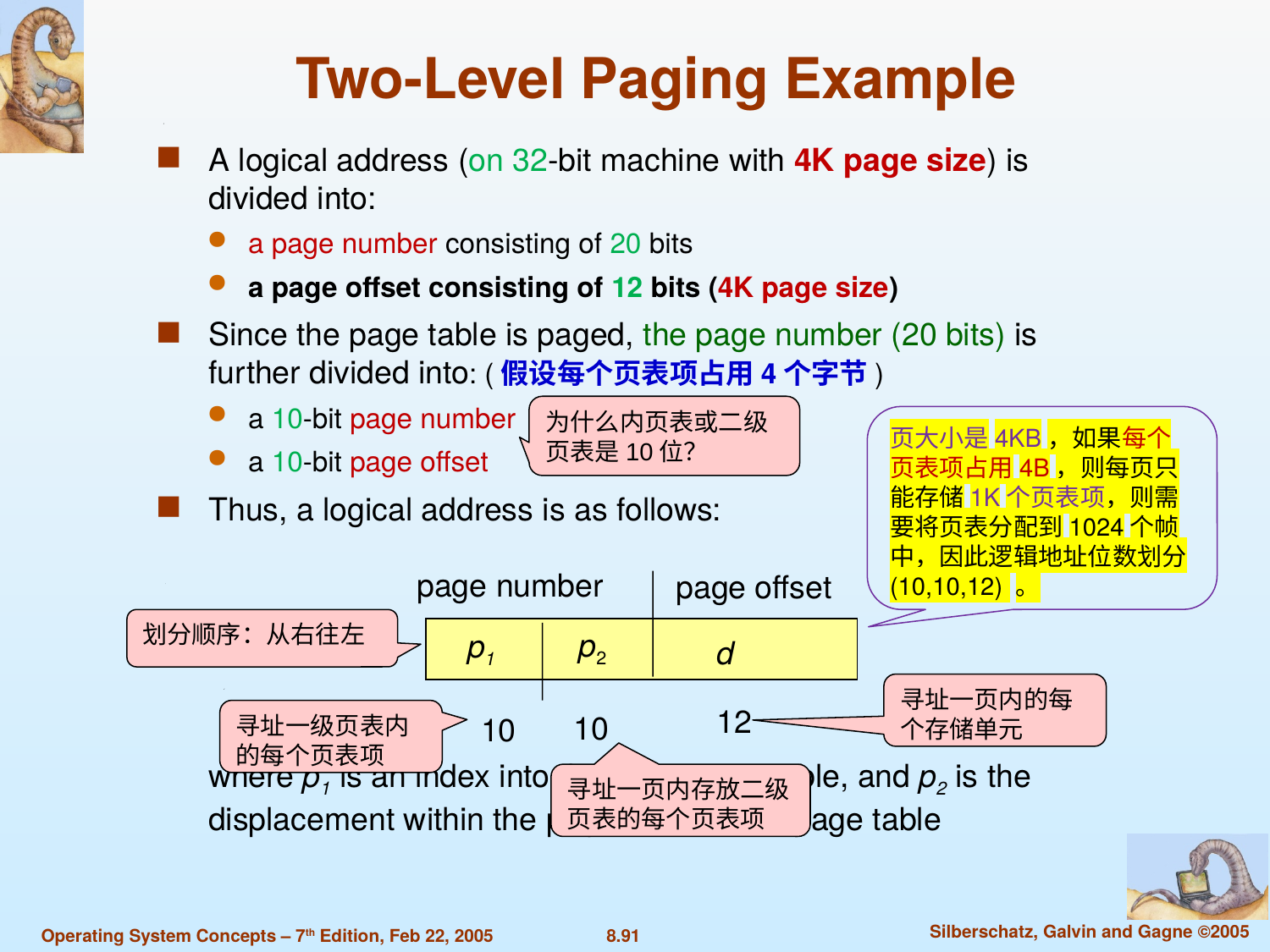

Two-Level Paging Example
A logical address (on 32-bit machine with 4K page size) is divided into:
a page number consisting of 20 bits
a page offset consisting of 12 bits (4K page size)
Since the page table is paged, the page number (20 bits) is further divided into: (假设每个页表项占用4个字节)
a 10-bit page number
a 10-bit page offset
Thus, a logical address is as follows:
where p1 is an index into the outer page table, and p2 is the displacement within the page of the outer page table
为什么内页表或二级页表是10位？
页大小是4KB，如果每个页表项占用4B，则每页只能存储1K个页表项，则需要将页表分配到1024个帧中，因此逻辑地址位数划分(10,10,12) 。
page number
page offset

划分顺序：从右往左

p2
p1

d
寻址一页内的每个存储单元
12
寻址一级页表内的每个页表项
10
10
寻址一页内存放二级页表的每个页表项